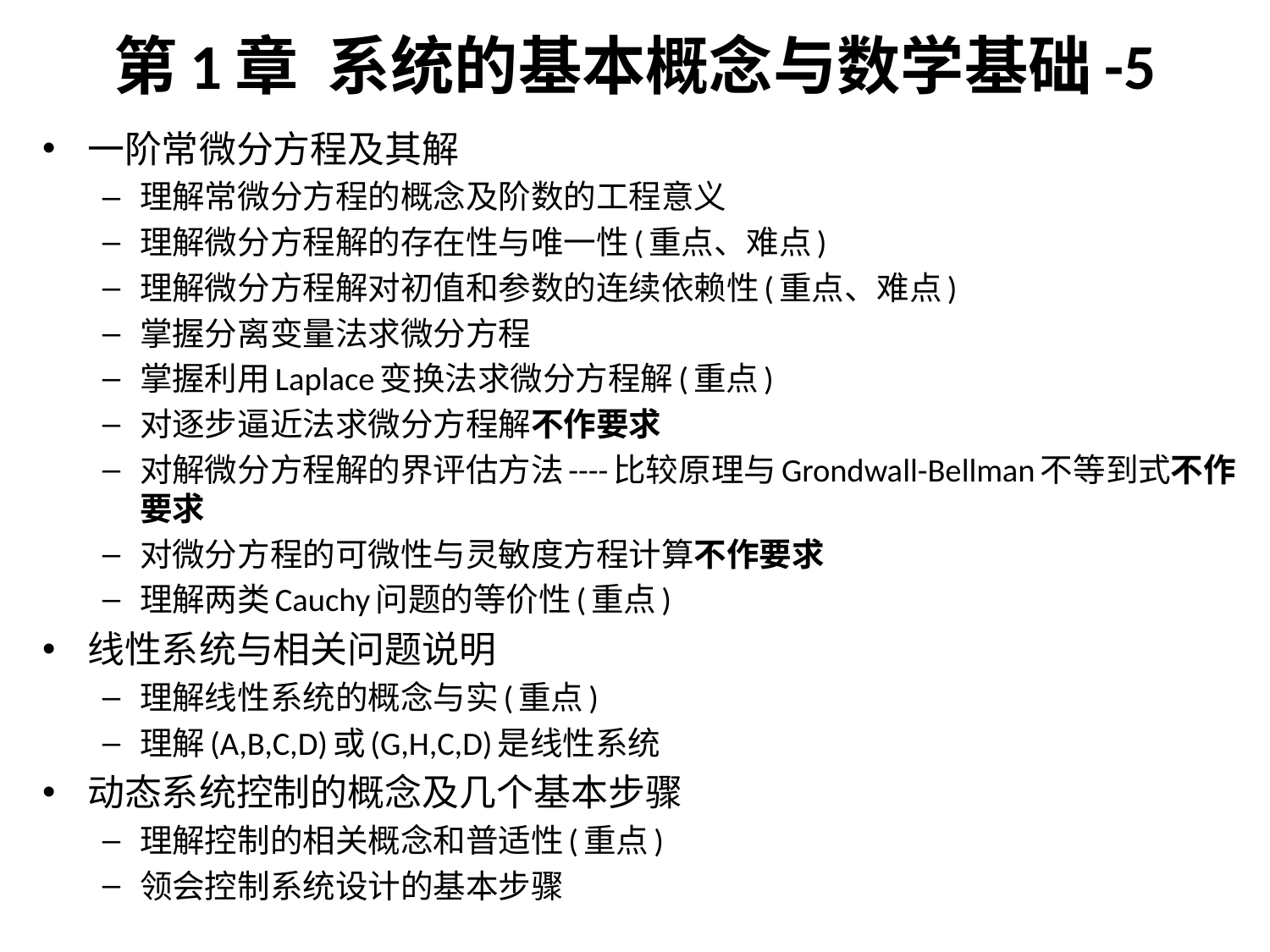

# 第1章  系统的基本概念与数学基础-5
一阶常微分方程及其解
理解常微分方程的概念及阶数的工程意义
理解微分方程解的存在性与唯一性(重点、难点)
理解微分方程解对初值和参数的连续依赖性(重点、难点)
掌握分离变量法求微分方程
掌握利用Laplace变换法求微分方程解(重点)
对逐步逼近法求微分方程解不作要求
对解微分方程解的界评估方法----比较原理与Grondwall-Bellman不等到式不作要求
对微分方程的可微性与灵敏度方程计算不作要求
理解两类Cauchy问题的等价性(重点)
线性系统与相关问题说明
理解线性系统的概念与实(重点)
理解(A,B,C,D)或(G,H,C,D)是线性系统
动态系统控制的概念及几个基本步骤
理解控制的相关概念和普适性(重点)
领会控制系统设计的基本步骤